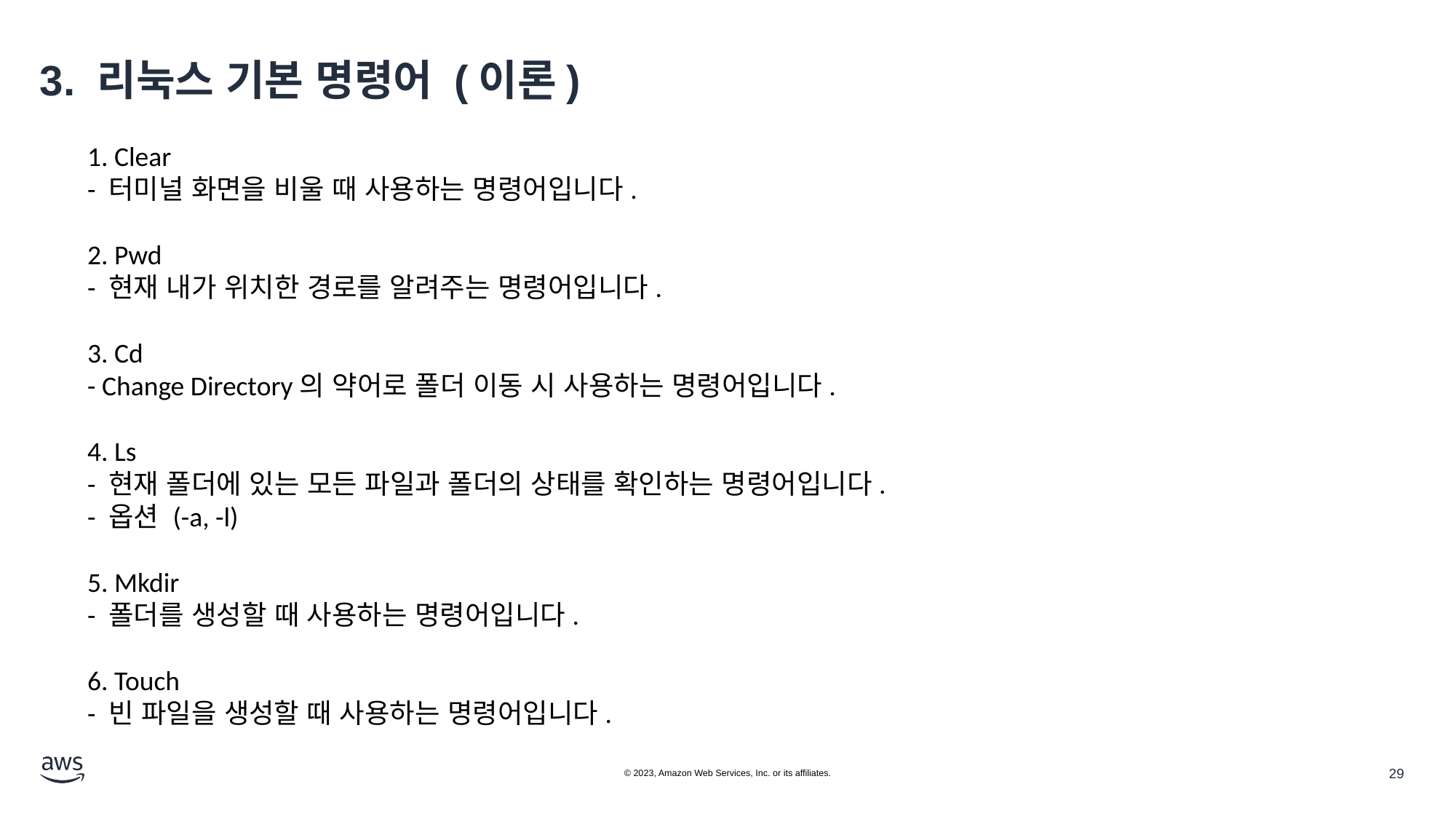

# 3. 리눅스 기본 명령어 (이론)
1. Clear
- 터미널 화면을 비울 때 사용하는 명령어입니다.

2. Pwd
- 현재 내가 위치한 경로를 알려주는 명령어입니다.

3. Cd
- Change Directory의 약어로 폴더 이동 시 사용하는 명령어입니다.

4. Ls
- 현재 폴더에 있는 모든 파일과 폴더의 상태를 확인하는 명령어입니다.
- 옵션 (-a, -l)

5. Mkdir
- 폴더를 생성할 때 사용하는 명령어입니다.

6. Touch
- 빈 파일을 생성할 때 사용하는 명령어입니다.
© 2023, Amazon Web Services, Inc. or its affiliates.
29